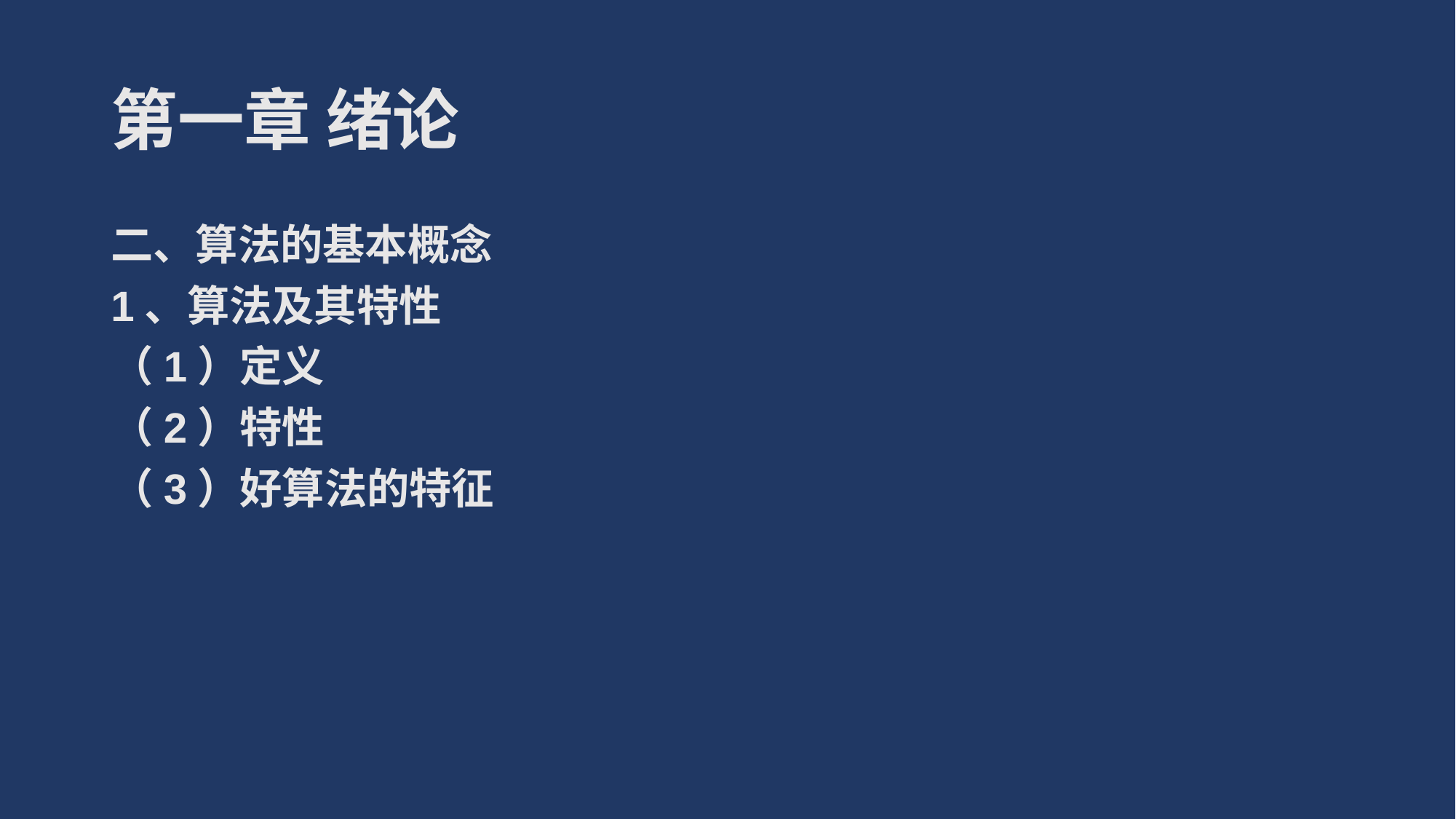

# 第一章 绪论
二、算法的基本概念
1、算法及其特性
（1）定义
（2）特性
（3）好算法的特征